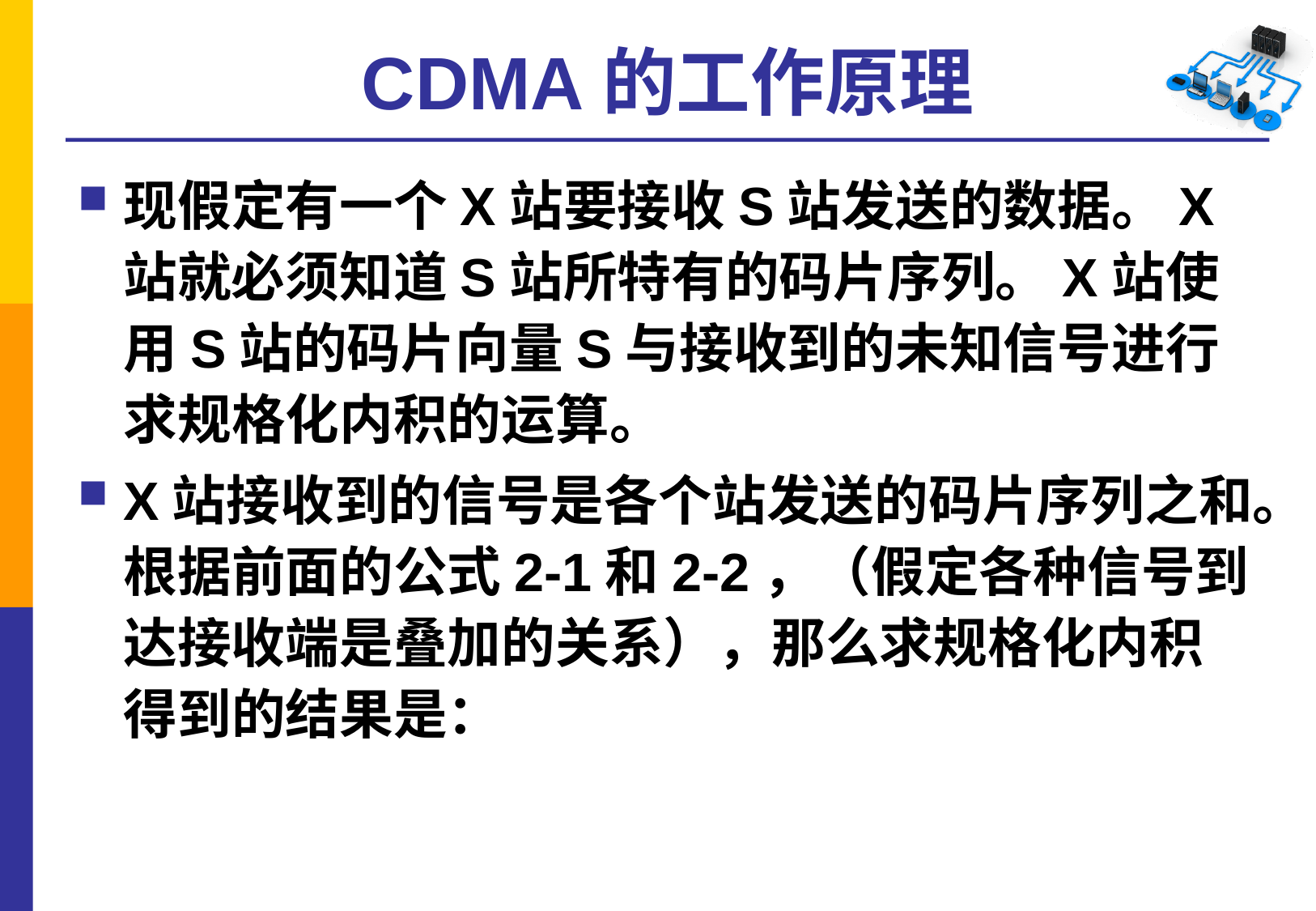

# CDMA的工作原理
现假定有一个X站要接收S站发送的数据。X站就必须知道S站所特有的码片序列。X站使用S站的码片向量S与接收到的未知信号进行求规格化内积的运算。
X站接收到的信号是各个站发送的码片序列之和。根据前面的公式2-1和2-2，（假定各种信号到达接收端是叠加的关系），那么求规格化内积得到的结果是：